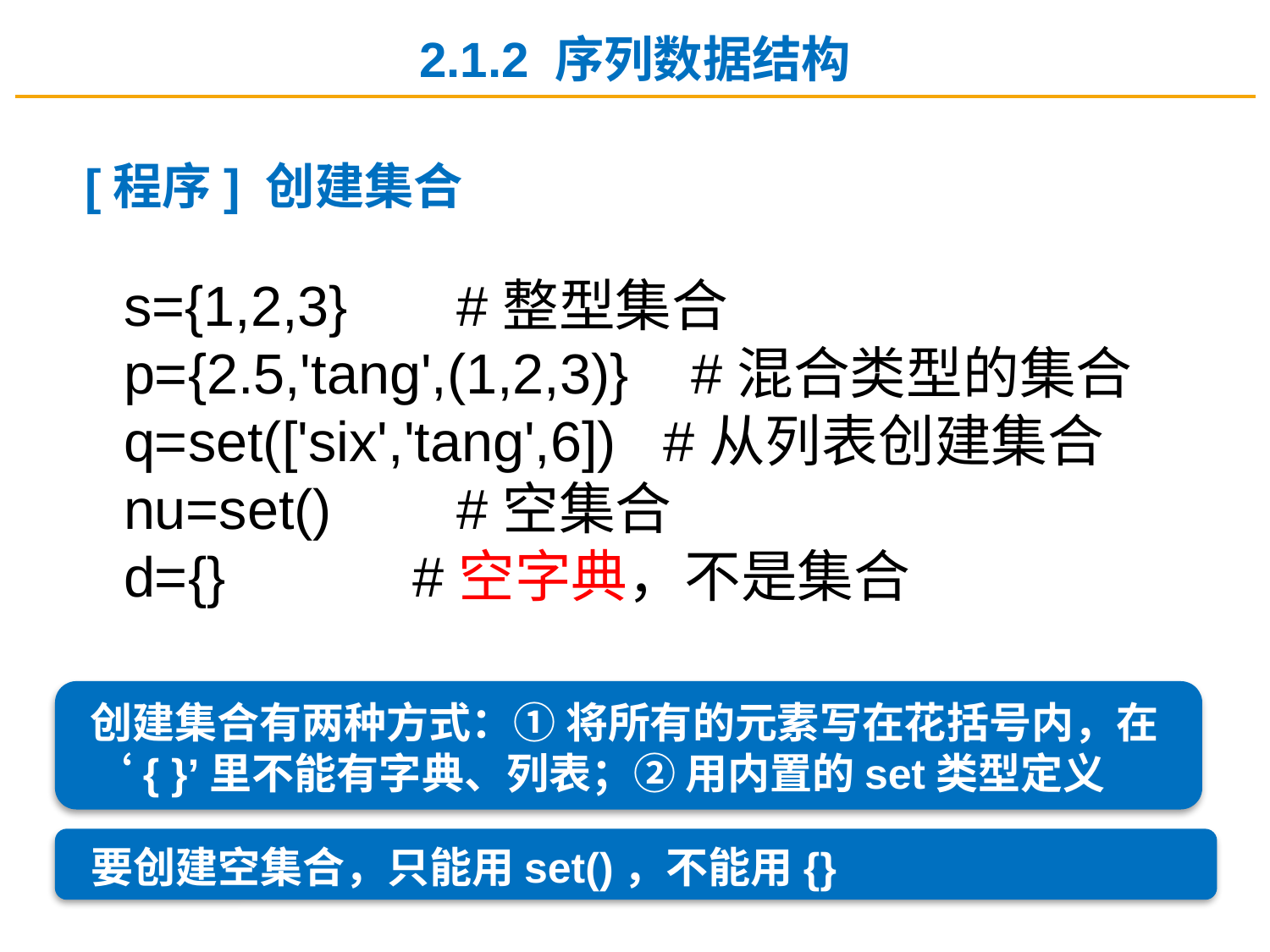

2.1.2 序列数据结构
[程序] 创建集合
s={1,2,3}       #整型集合
p={2.5,'tang',(1,2,3)}    #混合类型的集合
q=set(['six','tang',6])   #从列表创建集合
nu=set()        #空集合
d={}            #空字典，不是集合

创建集合有两种方式：① 将所有的元素写在花括号内，在 ‘{ }’里不能有字典、列表；② 用内置的set类型定义

要创建空集合，只能用set()，不能用{}